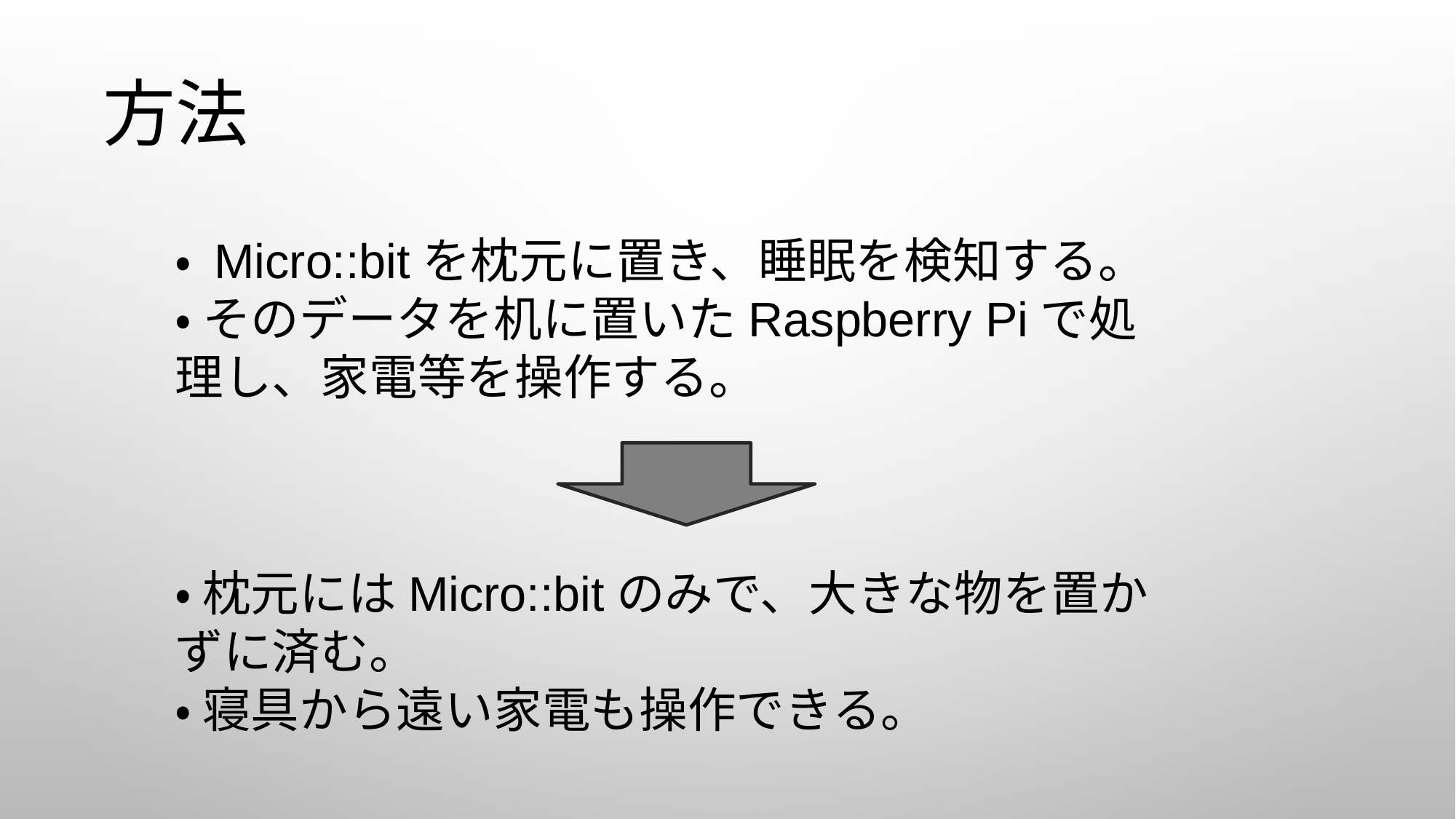

方法
・ Micro::bitを枕元に置き、睡眠を検知する。
・ そのデータを机に置いたRaspberry Piで処理し、家電等を操作する。

・ 枕元にはMicro::bitのみで、大きな物を置かずに済む。
・ 寝具から遠い家電も操作できる。